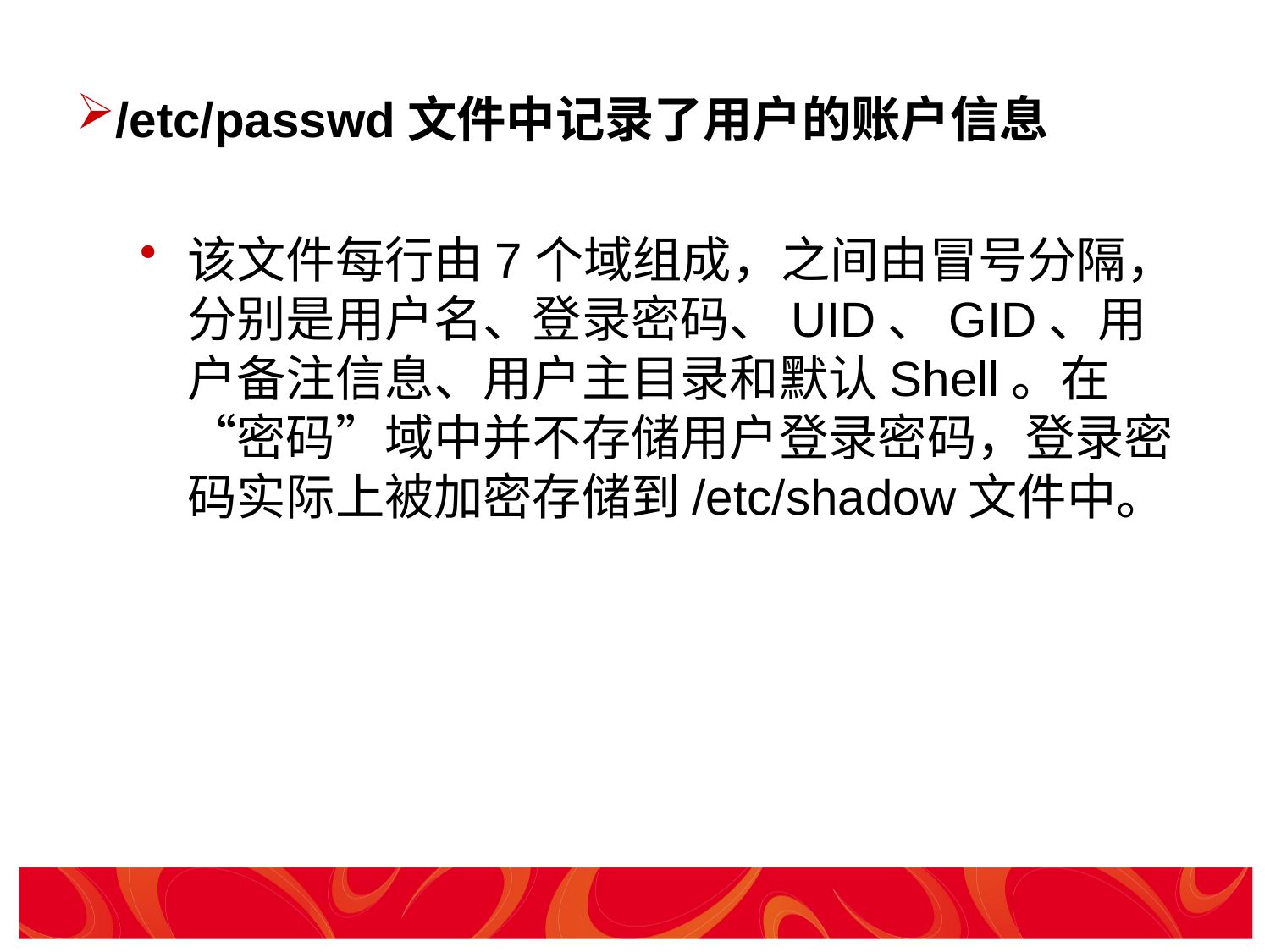

/etc/passwd文件中记录了用户的账户信息
该文件每行由7个域组成，之间由冒号分隔，分别是用户名、登录密码、UID、GID、用户备注信息、用户主目录和默认Shell。在“密码”域中并不存储用户登录密码，登录密码实际上被加密存储到/etc/shadow文件中。